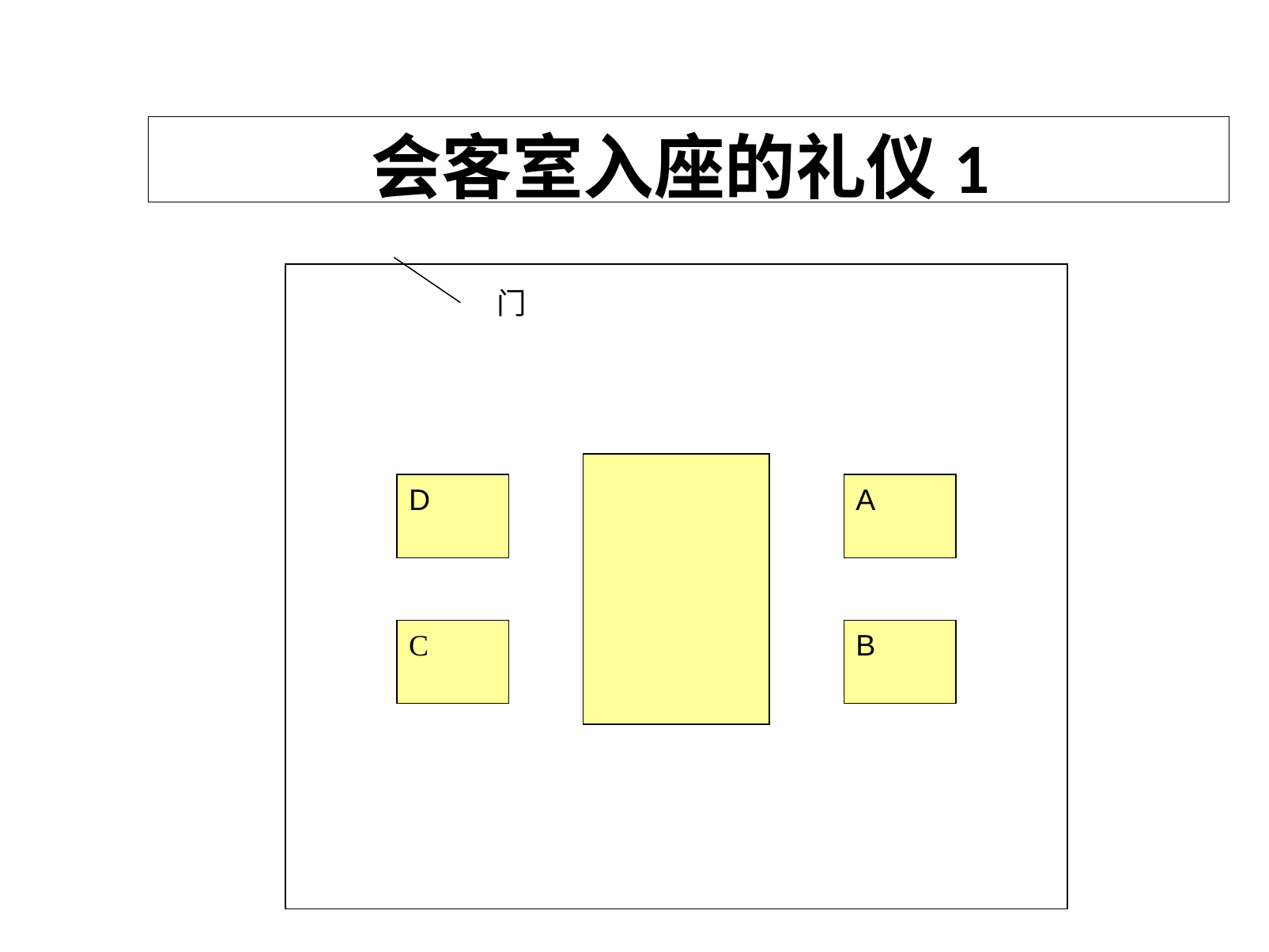

# 会客室入座的礼仪1

门

D
A
C
B